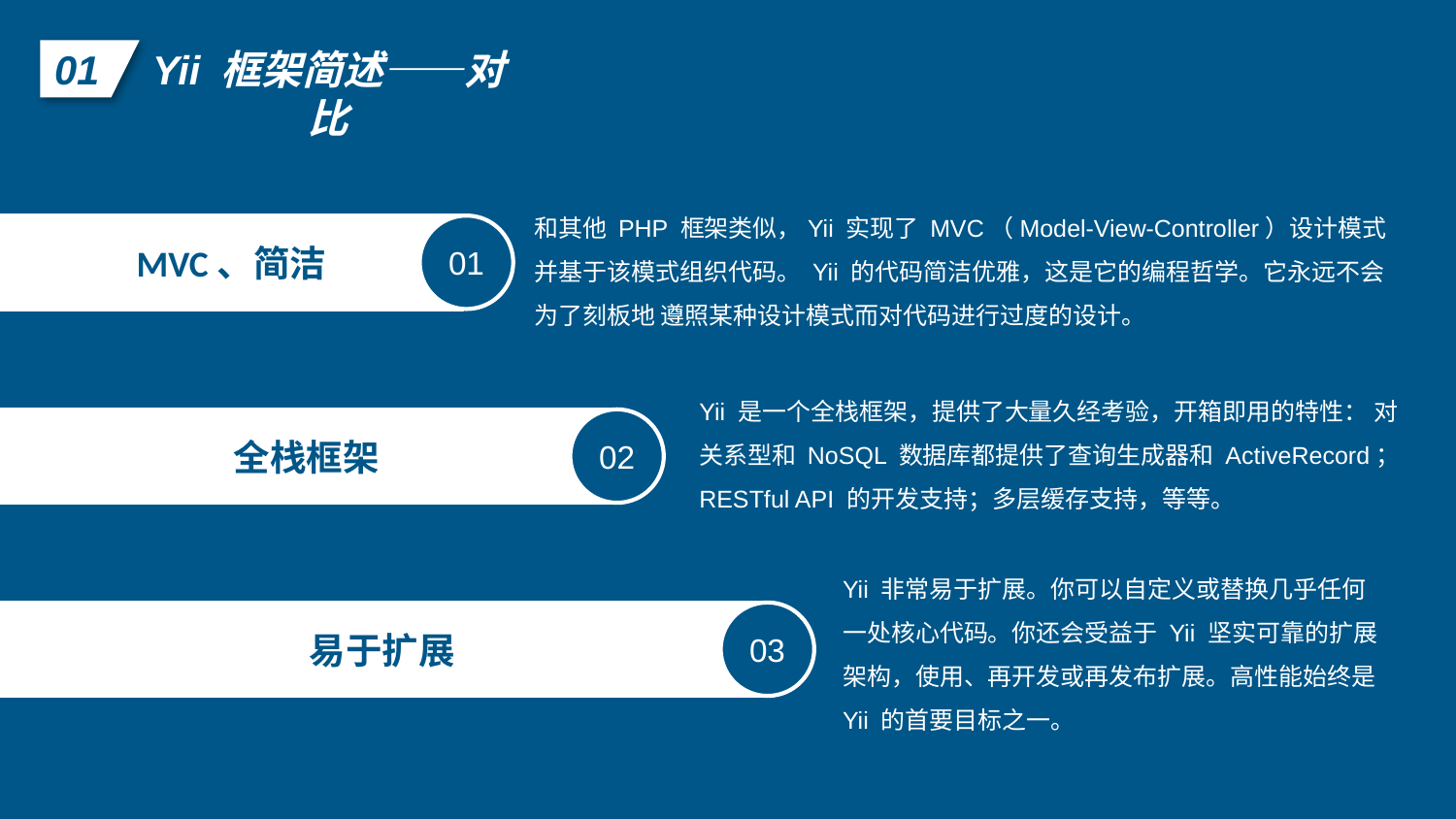

Yii 框架简述——对比
01
和其他 PHP 框架类似，Yii 实现了 MVC（Model-View-Controller）设计模式并基于该模式组织代码。 Yii 的代码简洁优雅，这是它的编程哲学。它永远不会为了刻板地 遵照某种设计模式而对代码进行过度的设计。
01
MVC、简洁
Yii 是一个全栈框架，提供了大量久经考验，开箱即用的特性： 对关系型和 NoSQL 数据库都提供了查询生成器和 ActiveRecord；RESTful API 的开发支持；多层缓存支持，等等。
02
全栈框架
Yii 非常易于扩展。你可以自定义或替换几乎任何一处核心代码。你还会受益于 Yii 坚实可靠的扩展架构，使用、再开发或再发布扩展。高性能始终是 Yii 的首要目标之一。
03
易于扩展